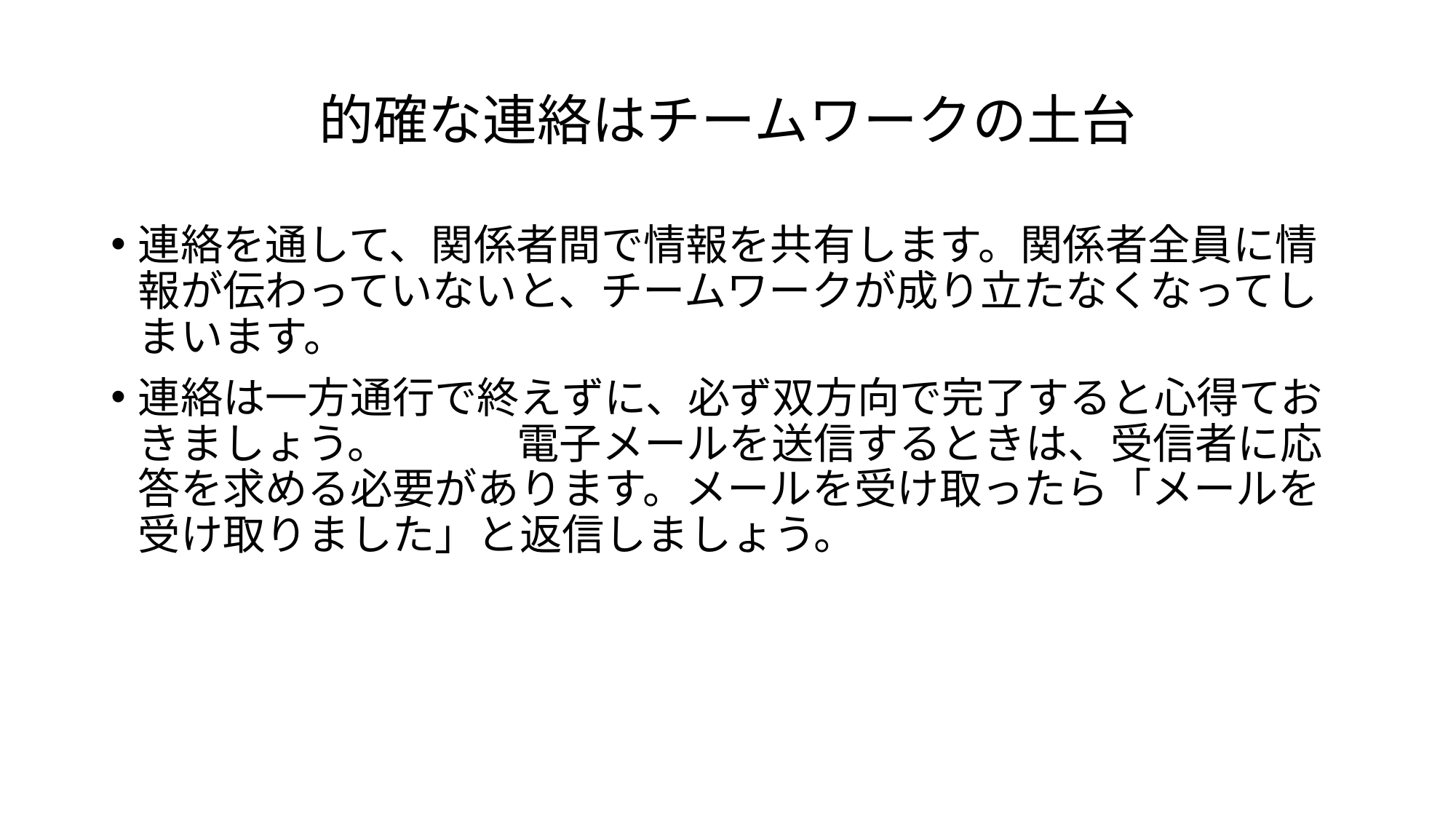

# 的確な連絡はチームワークの土台
連絡を通して、関係者間で情報を共有します。関係者全員に情報が伝わっていないと、チームワークが成り立たなくなってしまいます。
連絡は一方通行で終えずに、必ず双方向で完了すると心得ておきましょう。　　　電子メールを送信するときは、受信者に応答を求める必要があります。メールを受け取ったら「メールを受け取りました」と返信しましょう。